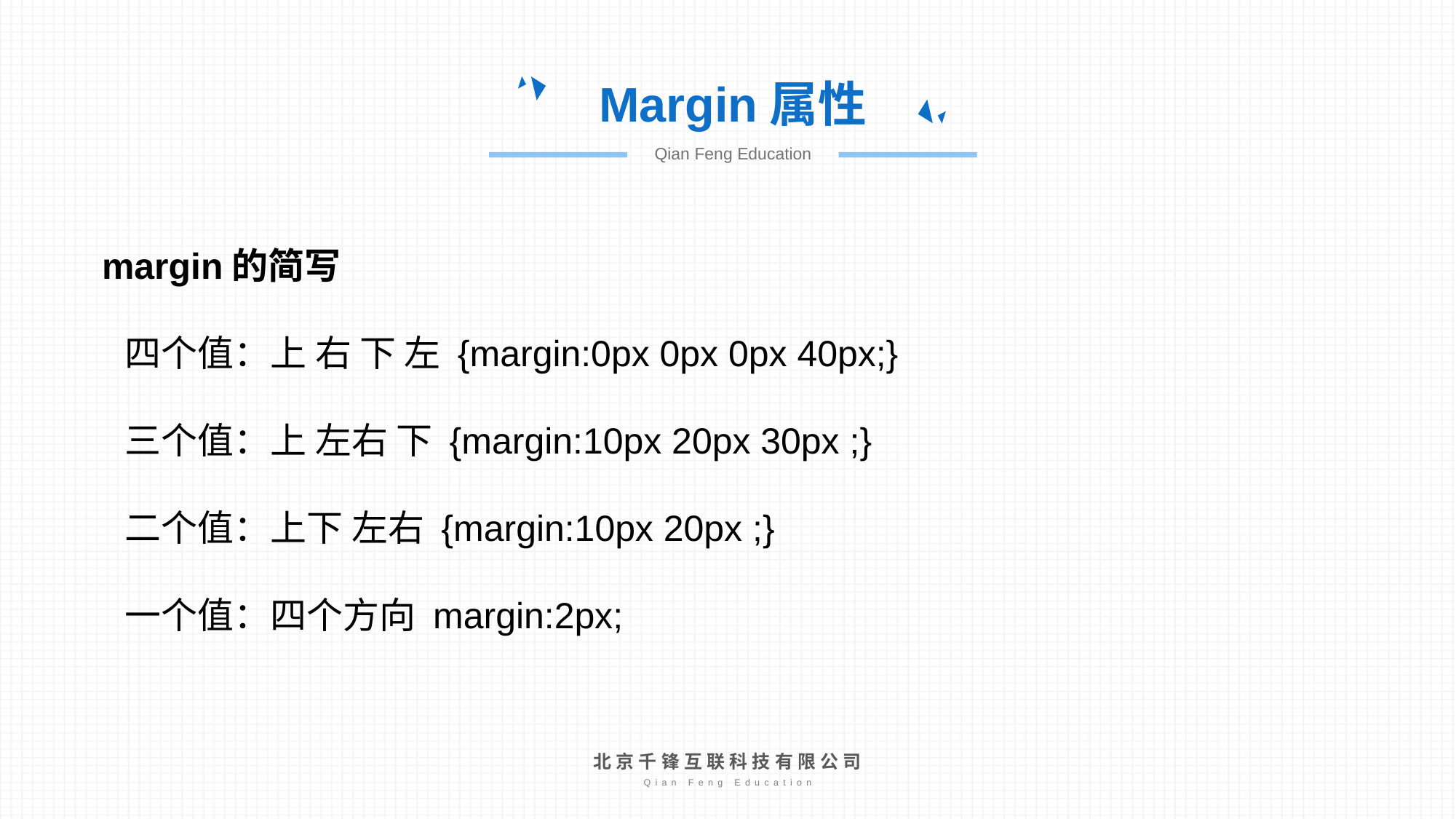

Margin属性

Qian Feng Education

margin的简写
	四个值：上 右 下 左 {margin:0px 0px 0px 40px;}
	三个值：上 左右 下 {margin:10px 20px 30px ;}
	二个值：上下 左右 {margin:10px 20px ;}
	一个值：四个方向 margin:2px;
北京千锋互联科技有限公司
Qian Feng Education